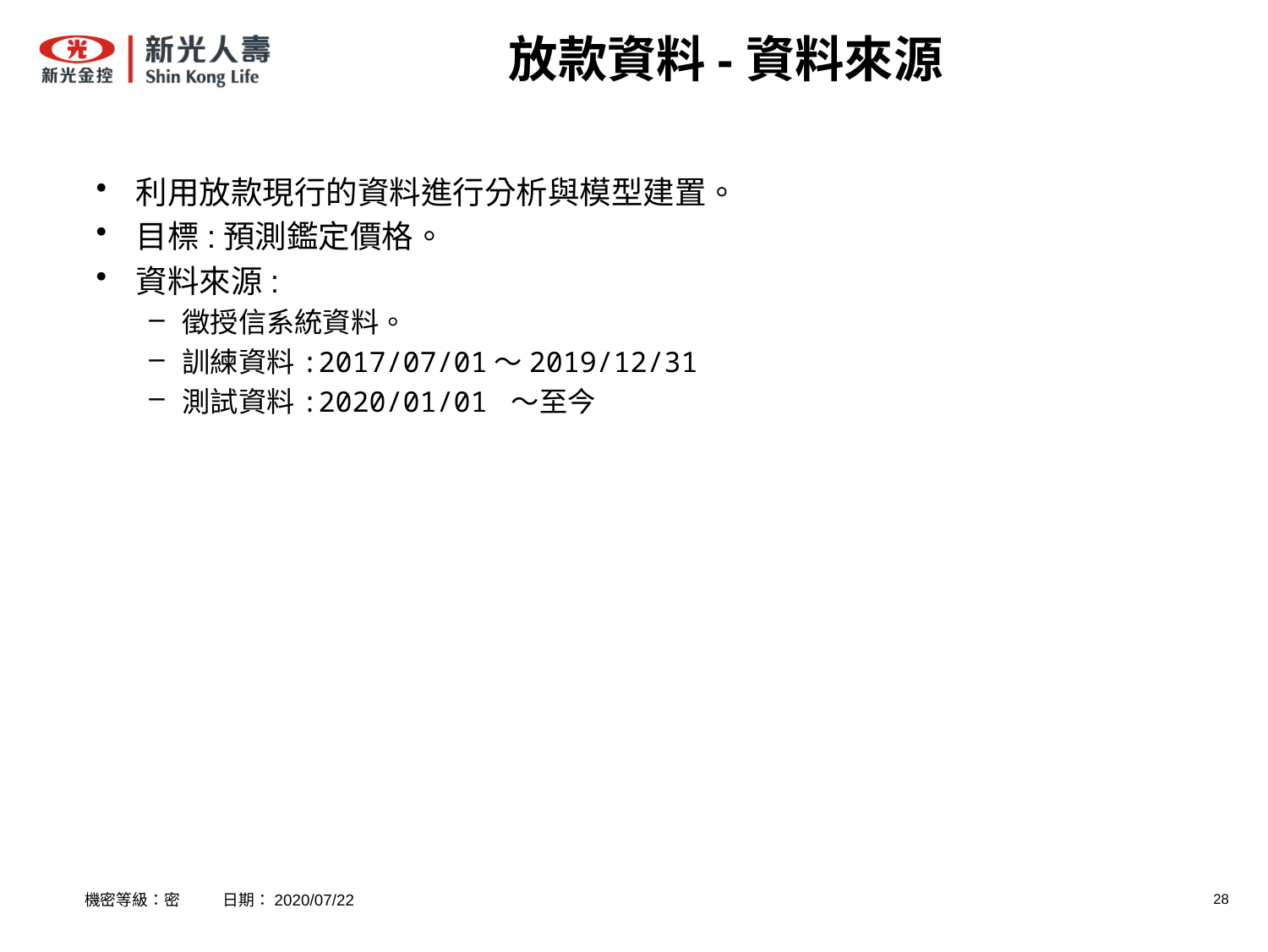

# 放款資料-資料來源
利用放款現行的資料進行分析與模型建置。
目標:預測鑑定價格。
資料來源:
徵授信系統資料。
訓練資料:2017/07/01～2019/12/31
測試資料:2020/01/01 ～至今

機密等級：密            日期：2020/07/22